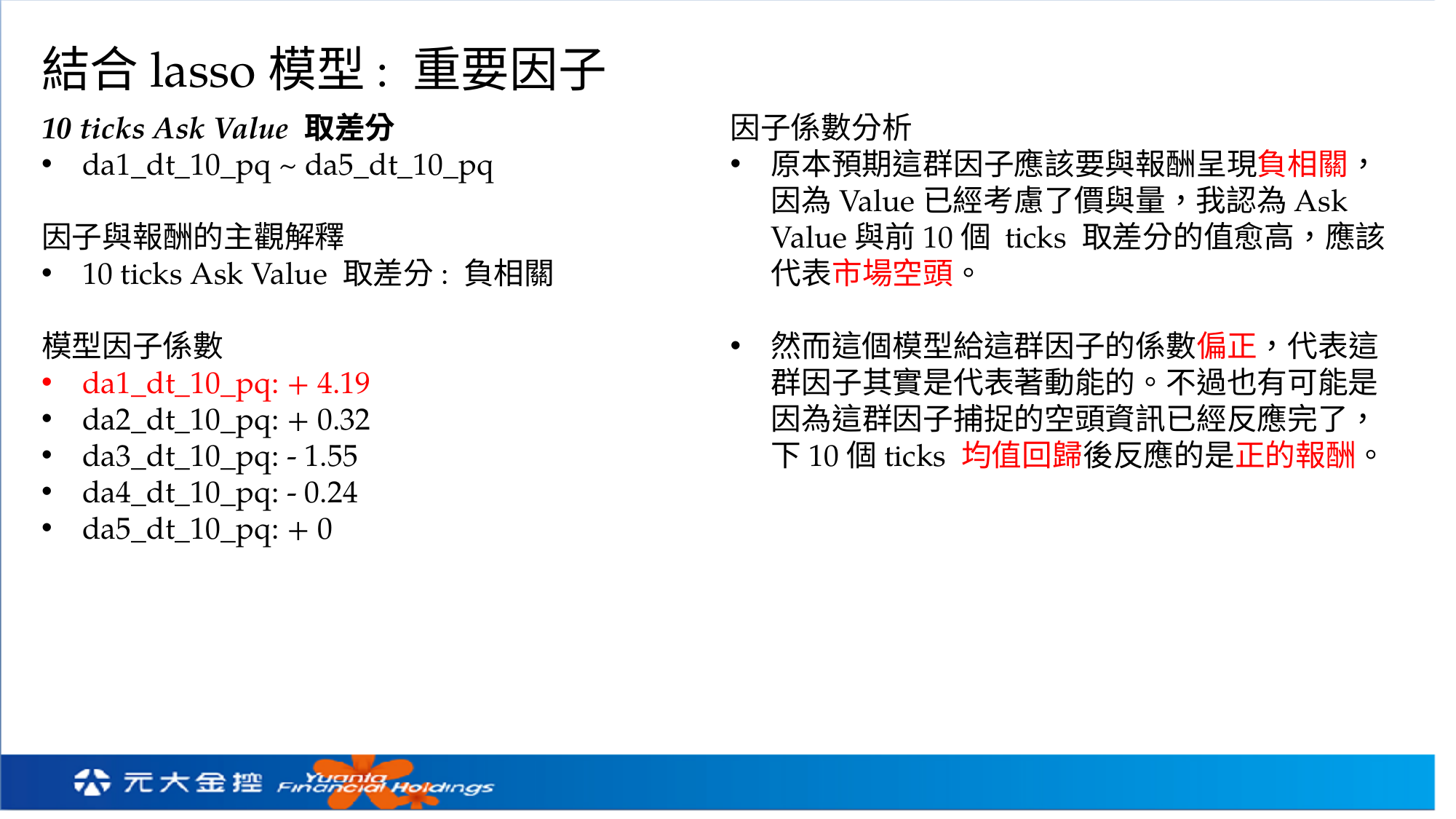

結合lasso模型: 重要因子
10 ticks Ask Value 取差分
da1_dt_10_pq ~ da5_dt_10_pq

因子與報酬的主觀解釋
10 ticks Ask Value 取差分: 負相關

模型因子係數
da1_dt_10_pq: + 4.19
da2_dt_10_pq: + 0.32
da3_dt_10_pq: - 1.55
da4_dt_10_pq: - 0.24
da5_dt_10_pq: + 0
因子係數分析
原本預期這群因子應該要與報酬呈現負相關，因為Value已經考慮了價與量，我認為Ask Value與前10個 ticks 取差分的值愈高，應該代表市場空頭。

然而這個模型給這群因子的係數偏正，代表這群因子其實是代表著動能的。不過也有可能是因為這群因子捕捉的空頭資訊已經反應完了，下10個ticks 均值回歸後反應的是正的報酬。